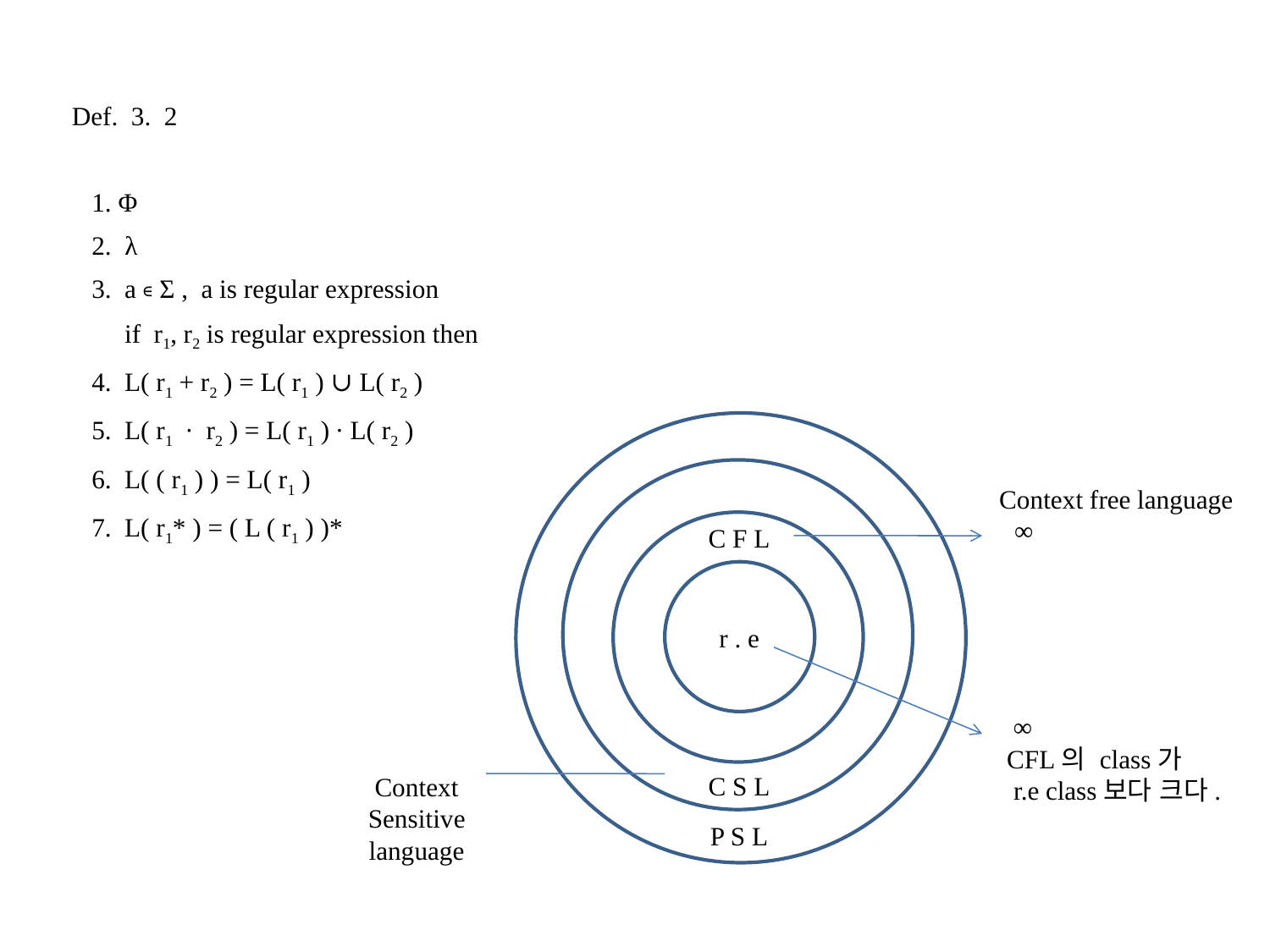

Def.  3.  2

   1. Φ
   2.  λ
   3.  a ∊ Σ ,  a is regular expression
        if  r1, r2 is regular expression then
   4.  L( r1 + r2 ) = L( r1 ) ∪ L( r2 )
   5.  L( r1  ·  r2 ) = L( r1 ) · L( r2 )
   6.  L( ( r1 ) ) = L( r1 )
   7.  L( r1* ) = ( L ( r1 ) )*

Context free language
   ∞
C F L
r . e
 ∞
CFL의 class가
 r.e class보다 크다.
C S L
Context
Sensitive
language
P S L